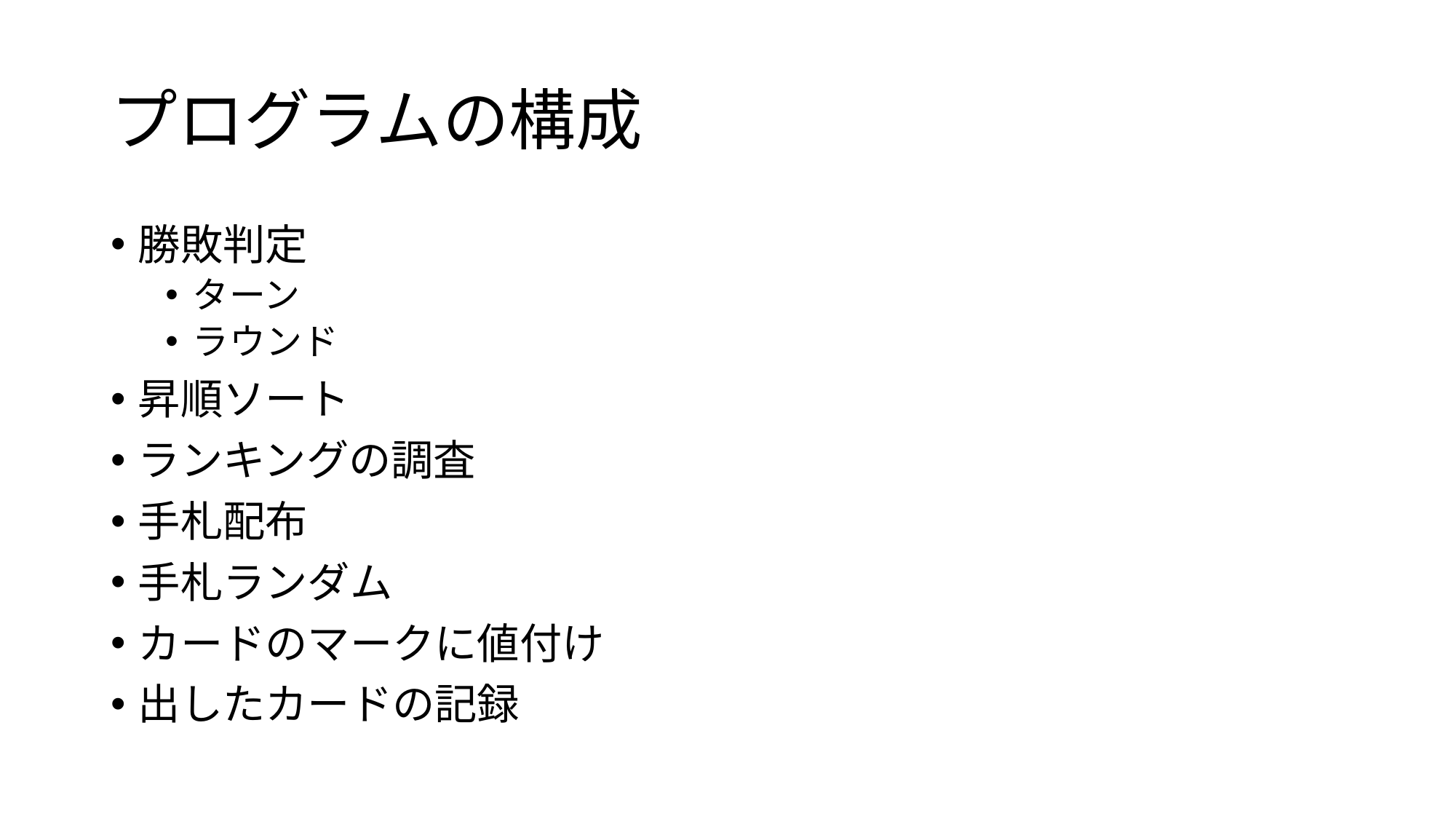

# プログラムの構成
勝敗判定
ターン
ラウンド
昇順ソート
ランキングの調査
手札配布
手札ランダム
カードのマークに値付け
出したカードの記録